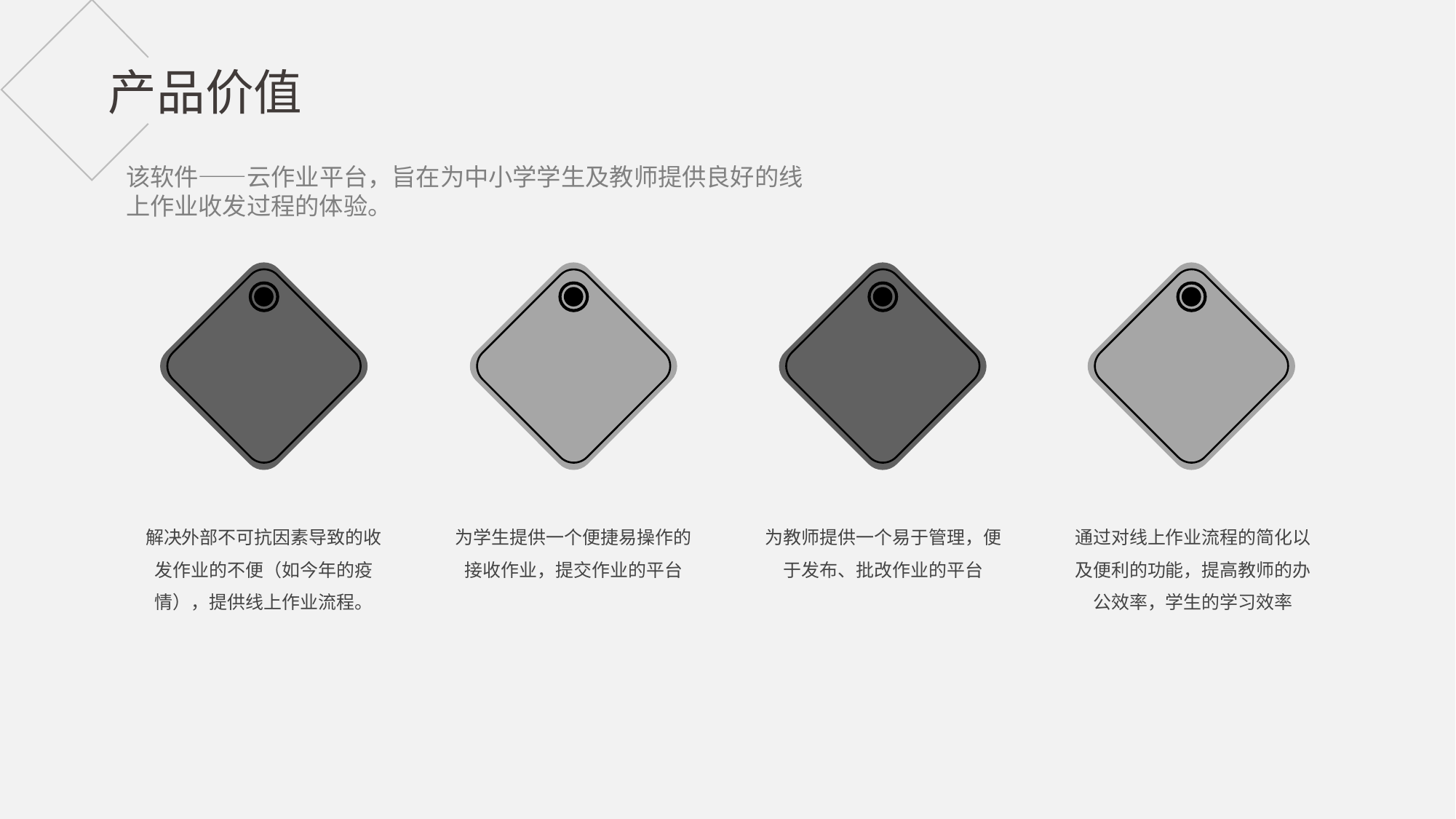

产品价值
该软件——云作业平台，旨在为中小学学生及教师提供良好的线上作业收发过程的体验。

解决外部不可抗因素导致的收发作业的不便（如今年的疫情），提供线上作业流程。
为学生提供一个便捷易操作的接收作业，提交作业的平台
为教师提供一个易于管理，便于发布、批改作业的平台
通过对线上作业流程的简化以及便利的功能，提高教师的办公效率，学生的学习效率